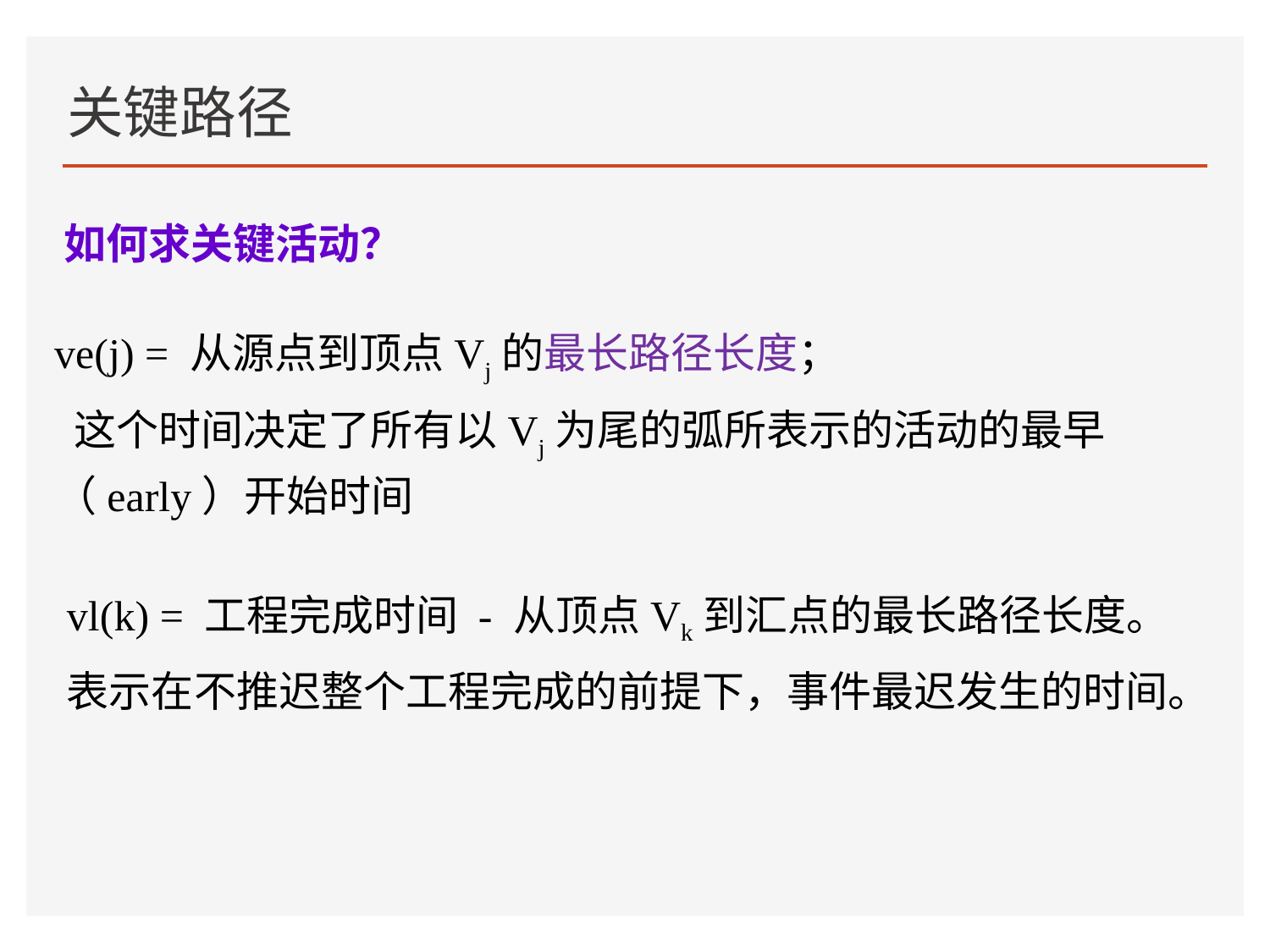

# 关键路径
 如何求关键活动？
ve(j) = 从源点到顶点Vj的最长路径长度；
 这个时间决定了所有以Vj为尾的弧所表示的活动的最早（early）开始时间
vl(k) = 工程完成时间 - 从顶点Vk到汇点的最长路径长度。
表示在不推迟整个工程完成的前提下，事件最迟发生的时间。